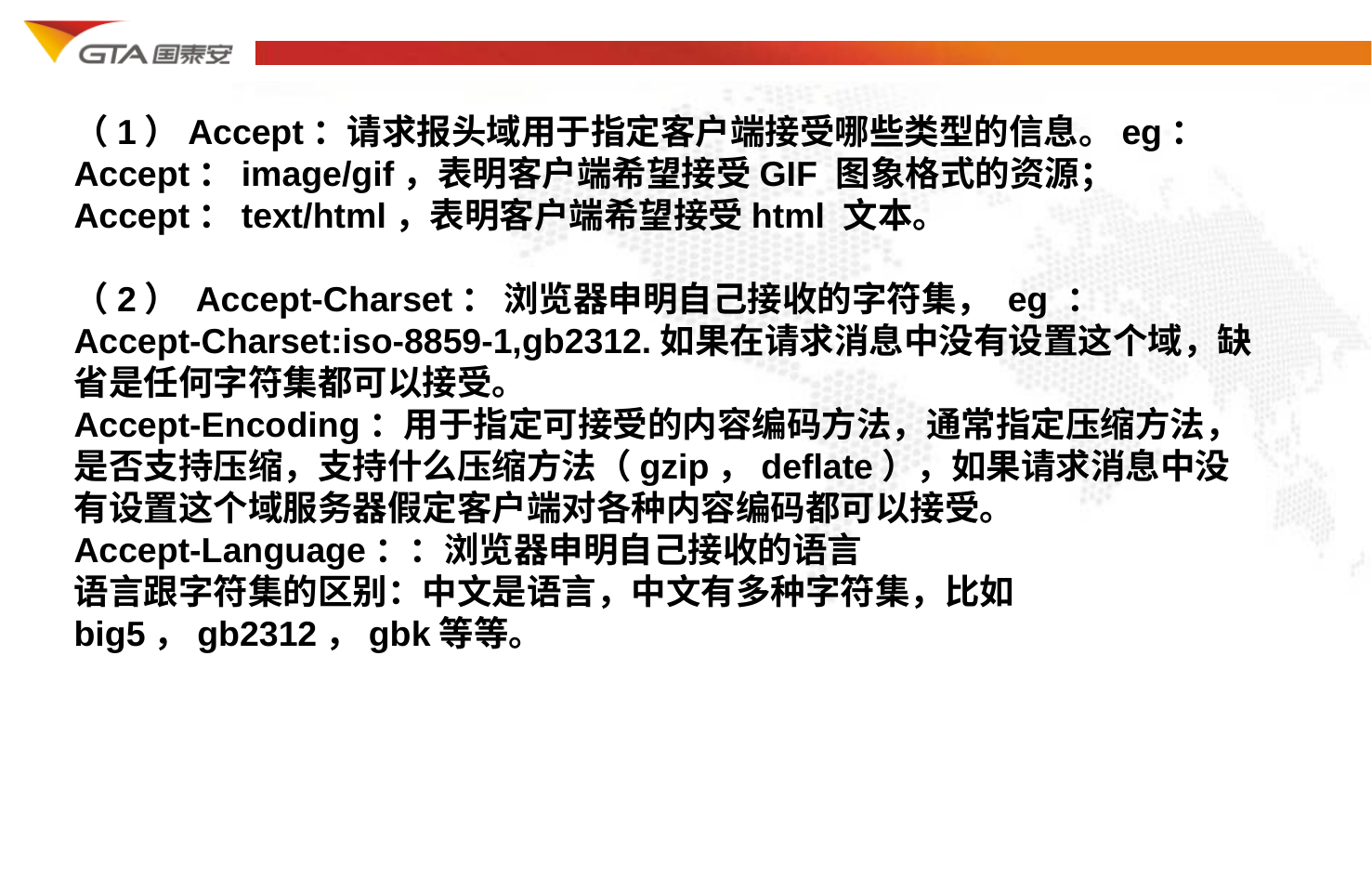

（1）Accept：请求报头域用于指定客户端接受哪些类型的信息。eg：Accept：image/gif，表明客户端希望接受GIF 图象格式的资源；Accept：text/html，表明客户端希望接受html 文本。

（2） Accept-Charset： 浏览器申明自己接收的字符集， eg ：
Accept-Charset:iso-8859-1,gb2312.如果在请求消息中没有设置这个域，缺省是任何字符集都可以接受。
Accept-Encoding：用于指定可接受的内容编码方法，通常指定压缩方法，是否支持压缩，支持什么压缩方法（gzip，deflate），如果请求消息中没有设置这个域服务器假定客户端对各种内容编码都可以接受。
Accept-Language：：浏览器申明自己接收的语言
语言跟字符集的区别：中文是语言，中文有多种字符集，比如big5，gb2312，gbk等等。